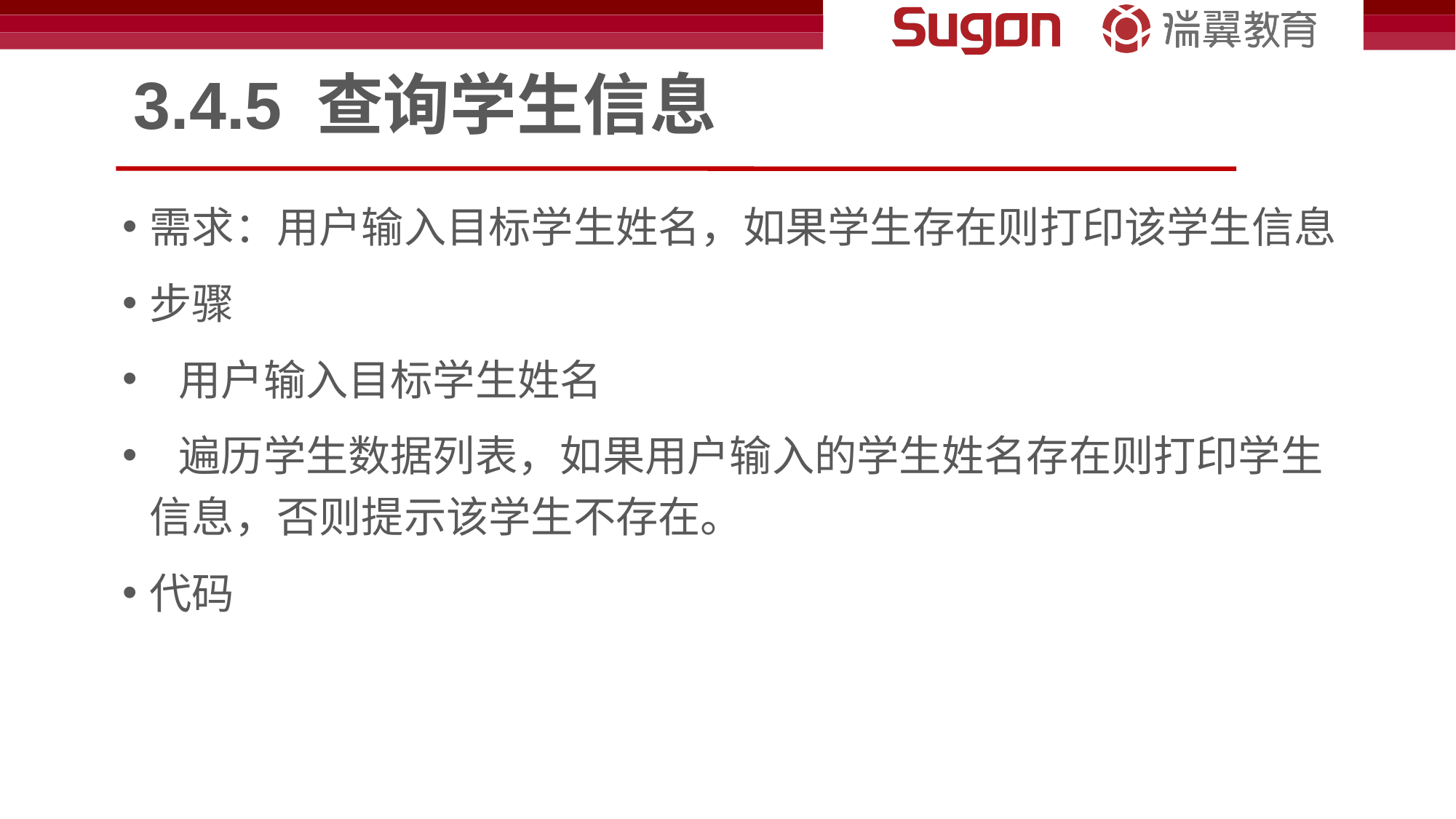

# 3.4.5 查询学生信息
需求：用户输入目标学生姓名，如果学生存在则打印该学生信息
步骤
  用户输入目标学生姓名
  遍历学生数据列表，如果用户输入的学生姓名存在则打印学生信息，否则提示该学生不存在。
代码